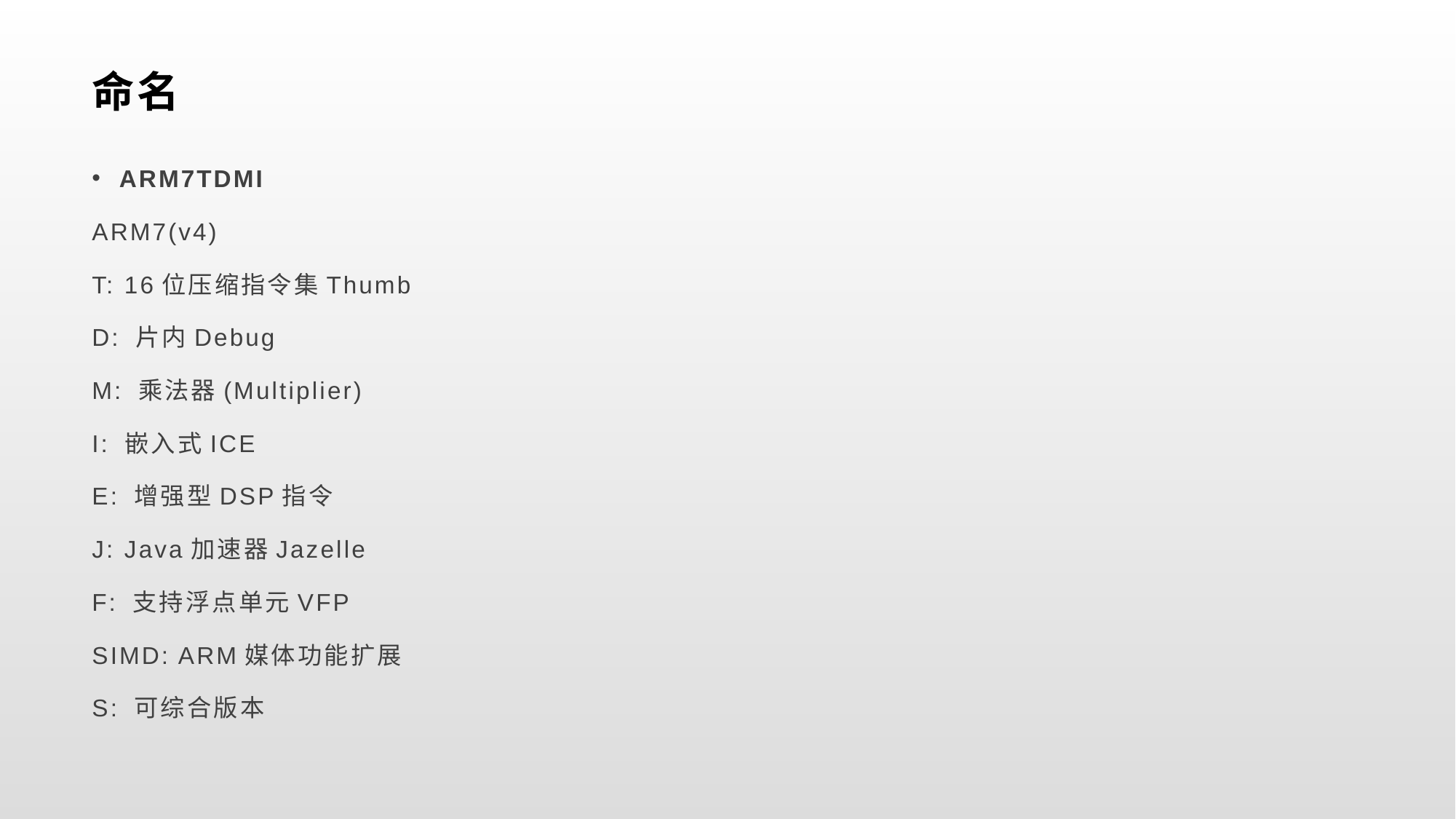

# 命名
ARM7TDMI
ARM7(v4)
T: 16位压缩指令集Thumb
D: 片内Debug
M: 乘法器(Multiplier)
I: 嵌入式ICE
E: 增强型DSP指令
J: Java加速器Jazelle
F: 支持浮点单元VFP
SIMD: ARM媒体功能扩展
S: 可综合版本